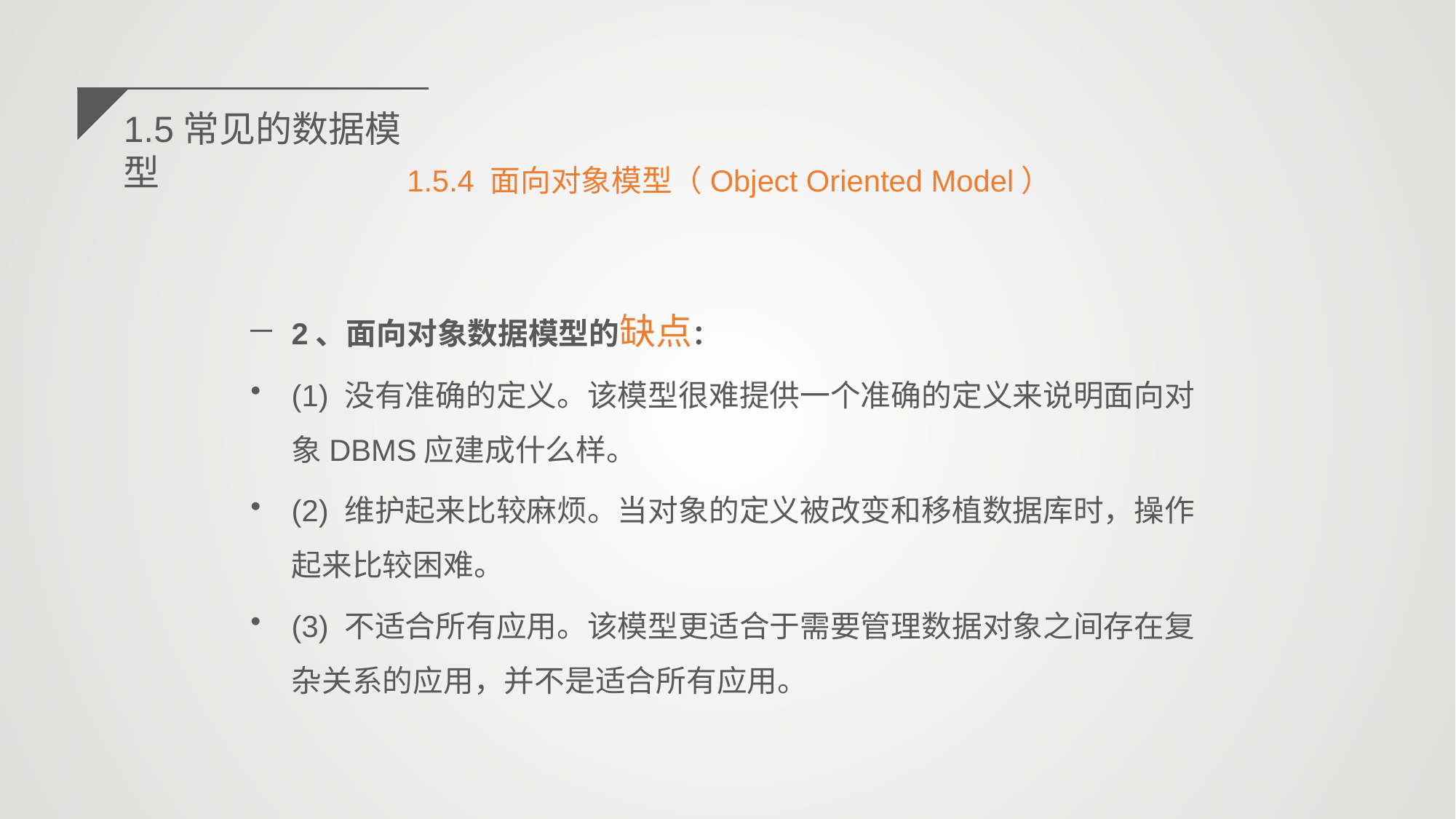

1.5常见的数据模型
1.5.4 面向对象模型（Object Oriented Model）

2、面向对象数据模型的缺点：
(1) 没有准确的定义。该模型很难提供一个准确的定义来说明面向对象DBMS应建成什么样。
(2) 维护起来比较麻烦。当对象的定义被改变和移植数据库时，操作起来比较困难。
(3) 不适合所有应用。该模型更适合于需要管理数据对象之间存在复杂关系的应用，并不是适合所有应用。